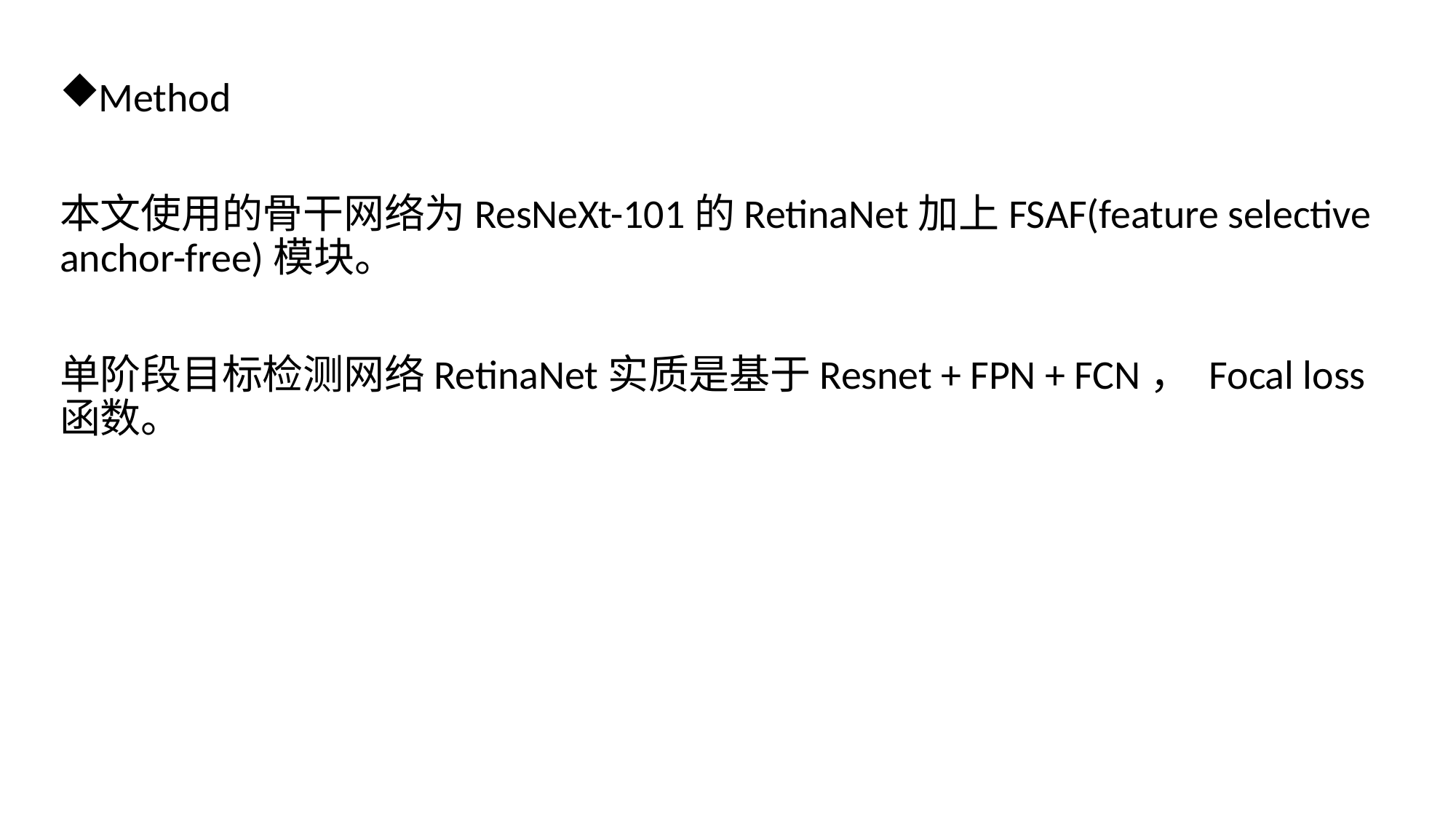

Method

本文使用的骨干网络为ResNeXt-101的RetinaNet加上FSAF(feature selective anchor-free)模块。

单阶段目标检测网络RetinaNet实质是基于Resnet + FPN + FCN， Focal loss 函数。